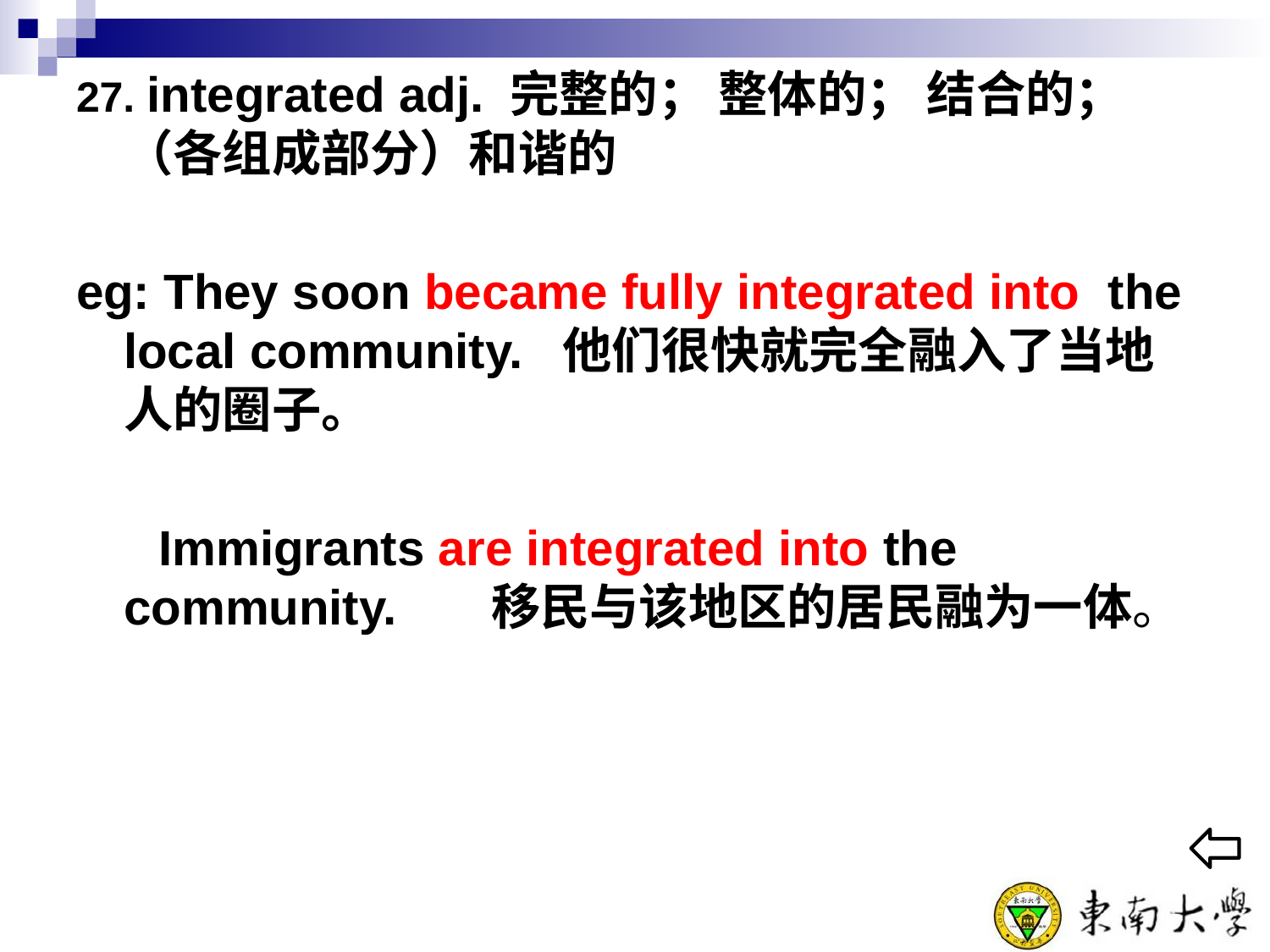

27. integrated adj. 完整的； 整体的； 结合的； （各组成部分）和谐的

eg: They soon became fully integrated into  the local community.  他们很快就完全融入了当地人的圈子。

      Immigrants are integrated into the  community.      移民与该地区的居民融为一体。